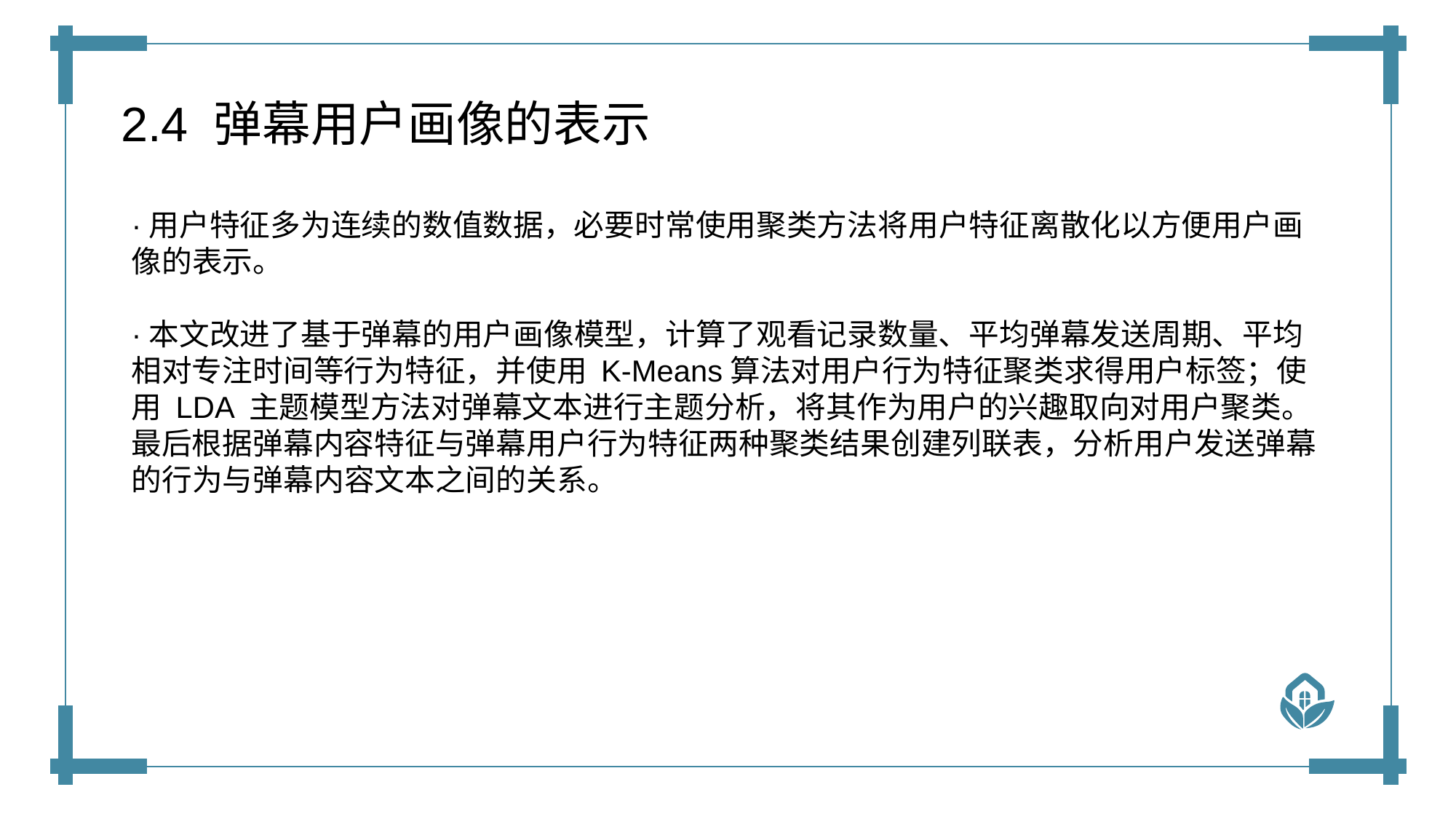

2.4 弹幕用户画像的表示
·用户特征多为连续的数值数据，必要时常使用聚类方法将用户特征离散化以方便用户画像的表示。

·本文改进了基于弹幕的用户画像模型，计算了观看记录数量、平均弹幕发送周期、平均相对专注时间等行为特征，并使用 K-Means算法对用户行为特征聚类求得用户标签；使用 LDA 主题模型方法对弹幕文本进行主题分析，将其作为用户的兴趣取向对用户聚类。最后根据弹幕内容特征与弹幕用户行为特征两种聚类结果创建列联表，分析用户发送弹幕的行为与弹幕内容文本之间的关系。